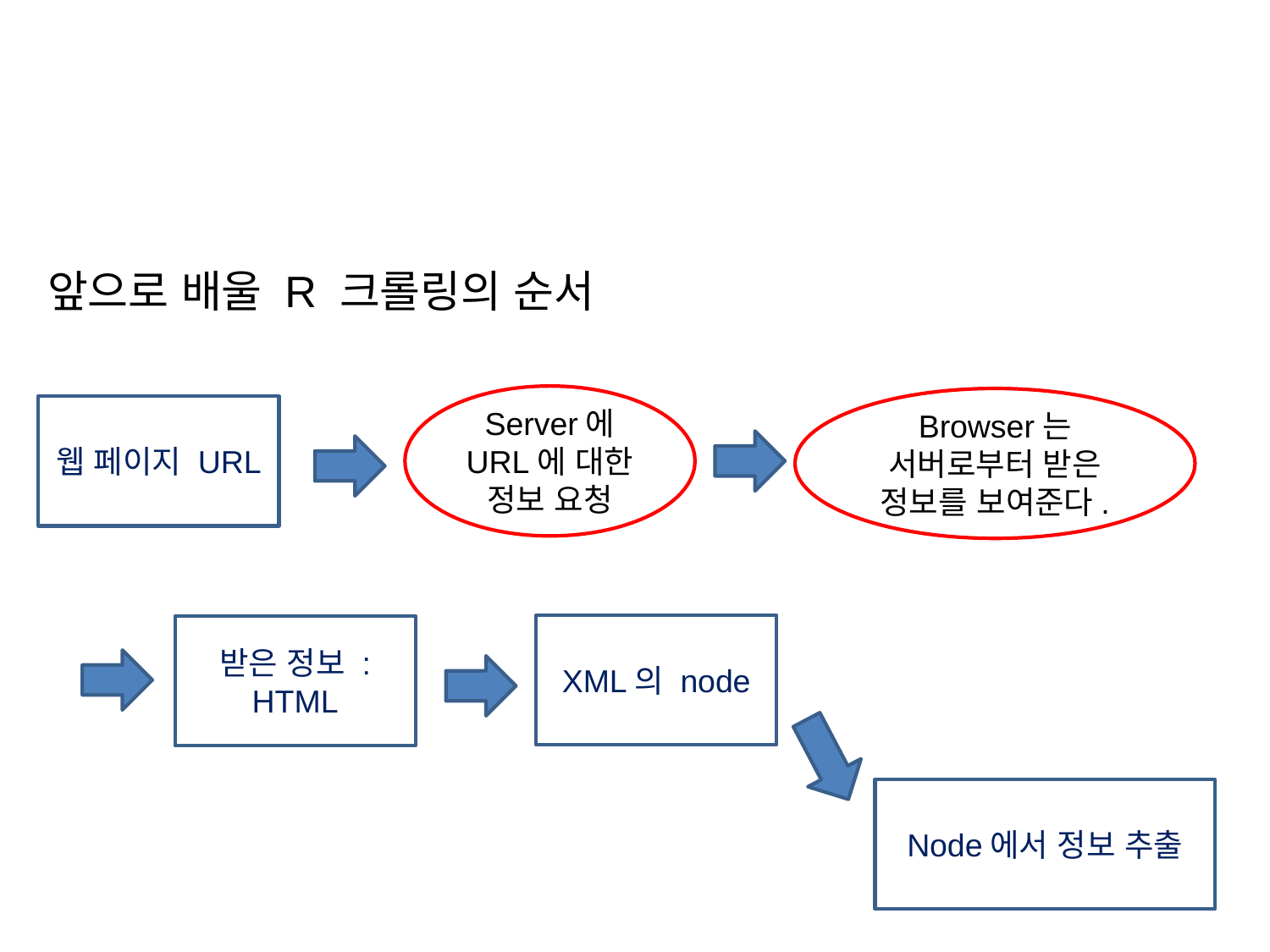

# 앞으로 배울 R 크롤링의 순서
Server에 URL에 대한 정보 요청
Browser는 서버로부터 받은 정보를 보여준다.
웹 페이지 URL

XML의 node
받은 정보 : HTML

Node에서 정보 추출